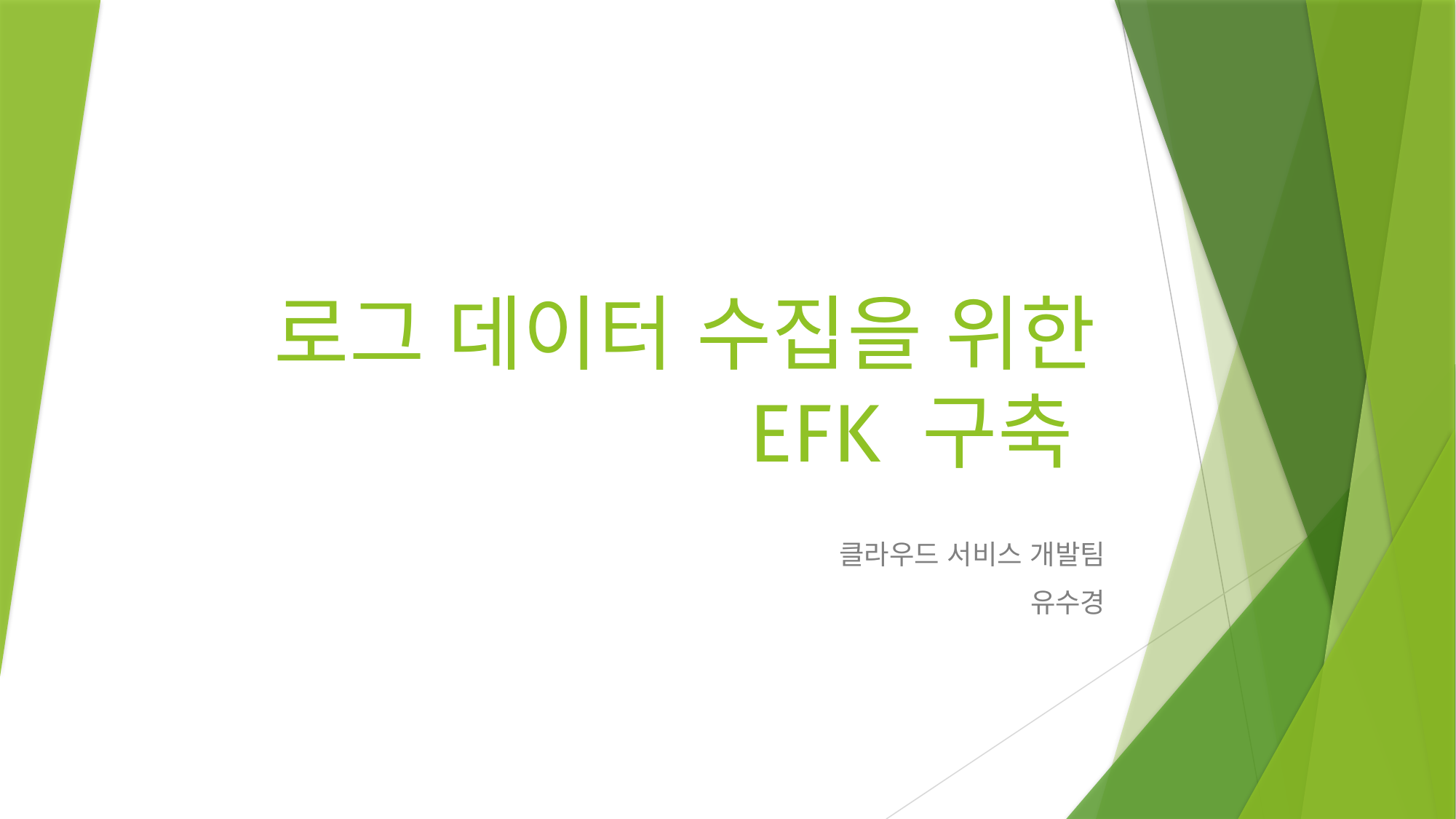

# 로그 데이터 수집을 위한 EFK 구축

클라우드 서비스 개발팀
 유수경